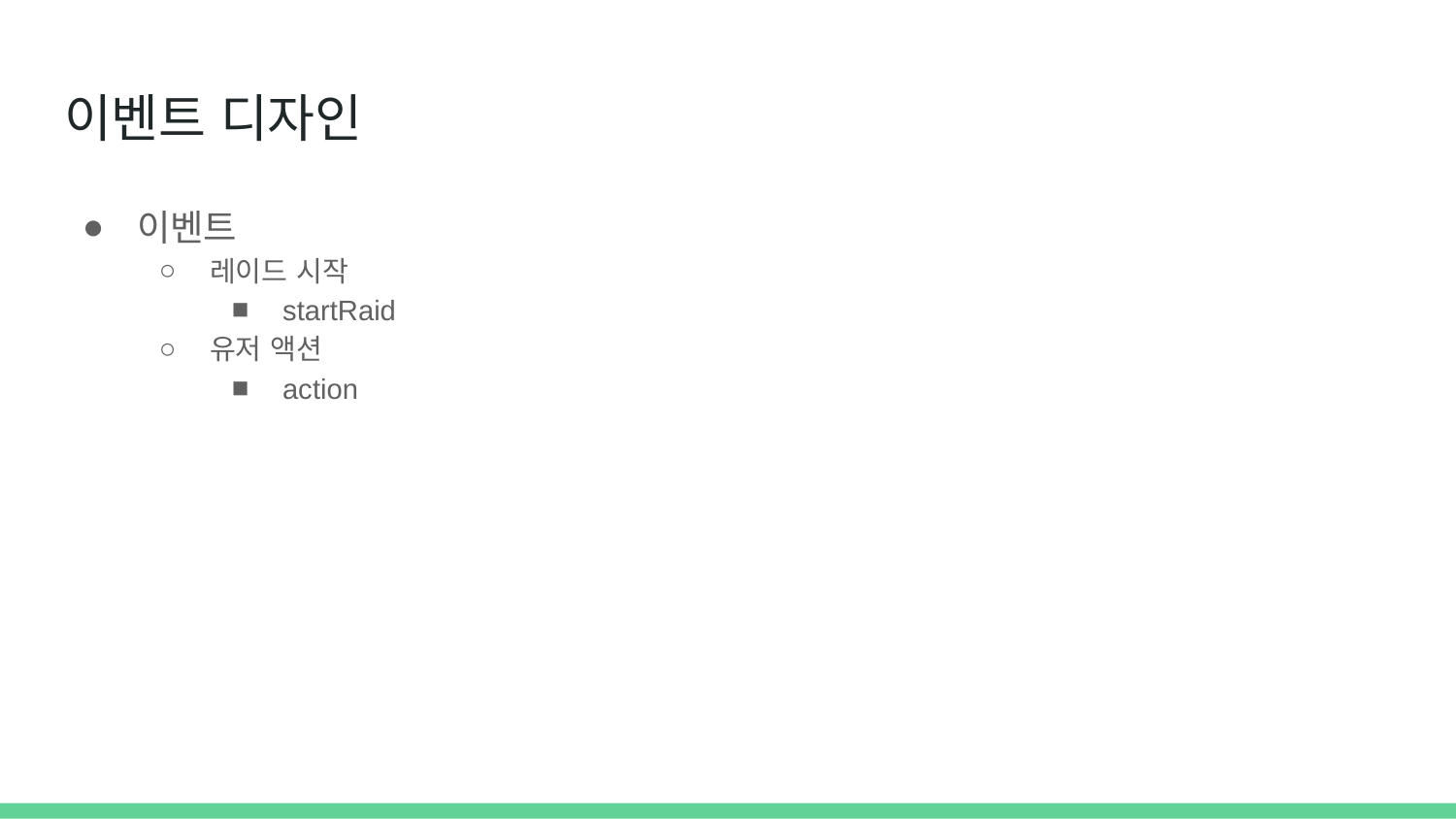

# 이벤트 디자인
이벤트
레이드 시작
startRaid
유저 액션
action